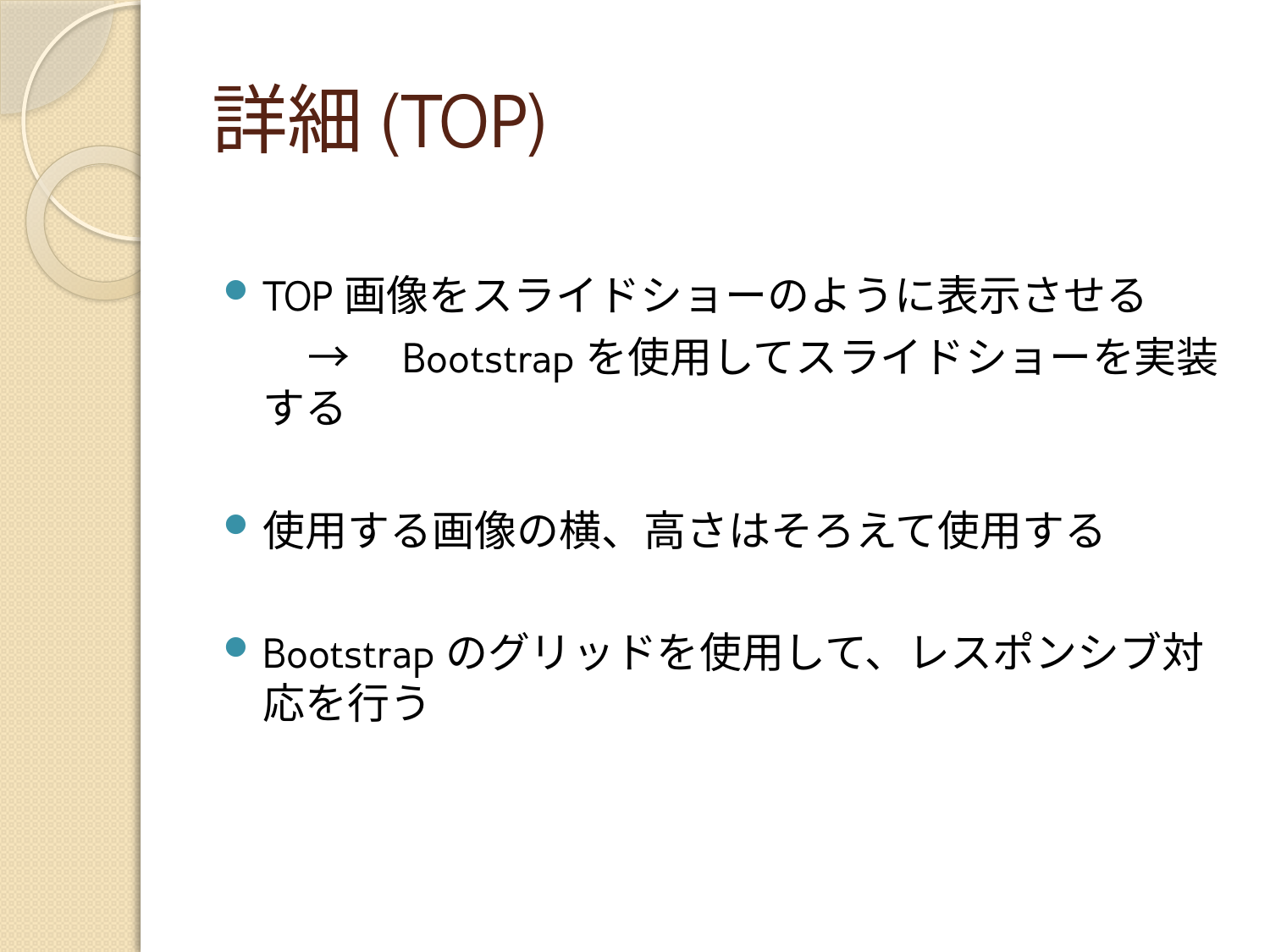

# 詳細(TOP)

TOP画像をスライドショーのように表示させる
　　→　Bootstrapを使用してスライドショーを実装する

使用する画像の横、高さはそろえて使用する

Bootstrapのグリッドを使用して、レスポンシブ対応を行う